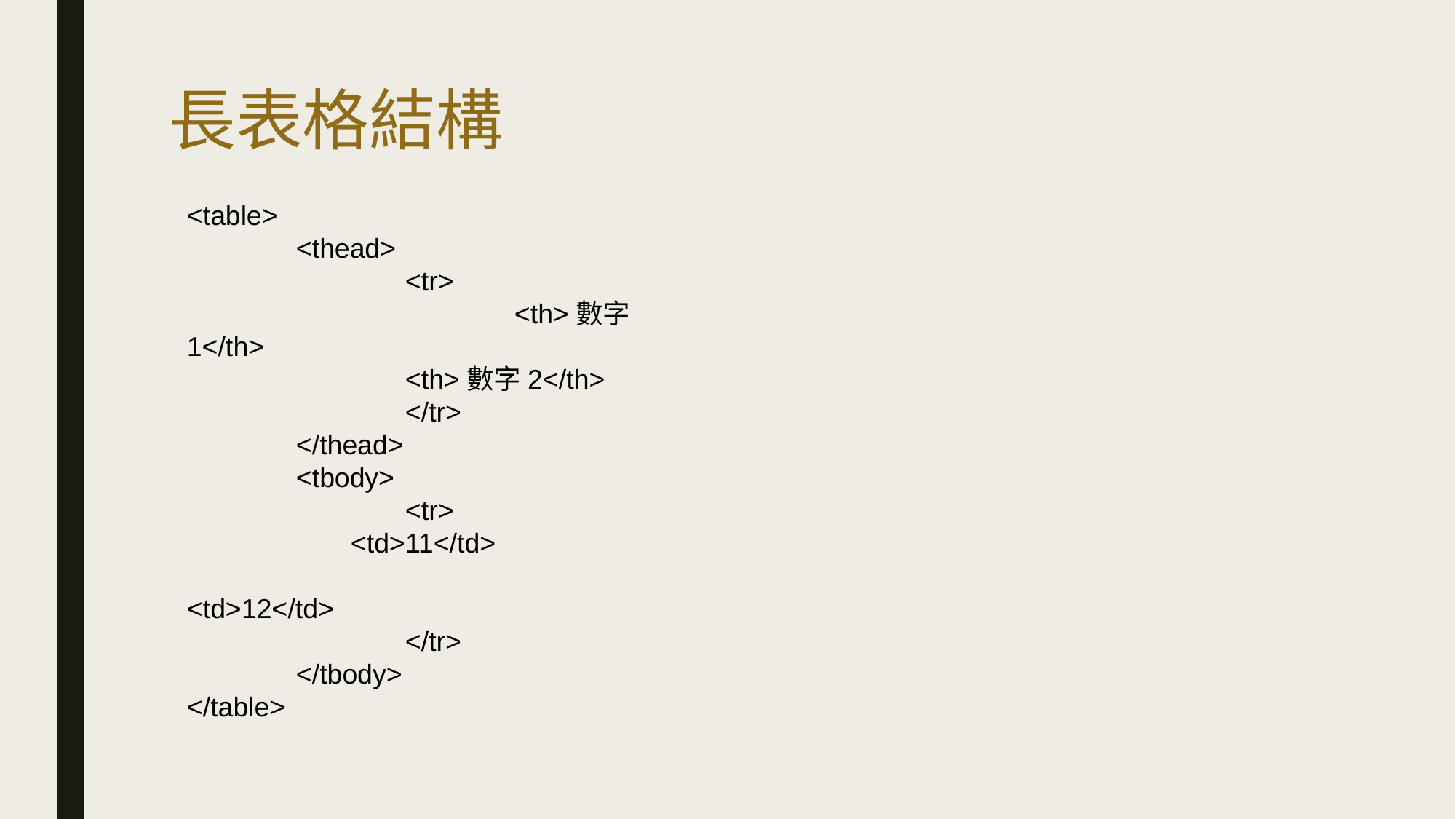

# 長表格結構
<table>
	<thead>
		<tr>
			<th>數字1</th>
	<th>數字2</th>            		</tr>
	</thead>
	<tbody>
		<tr>
<td>11</td>      			  		<td>12</td>
		</tr>
	</tbody>
</table>